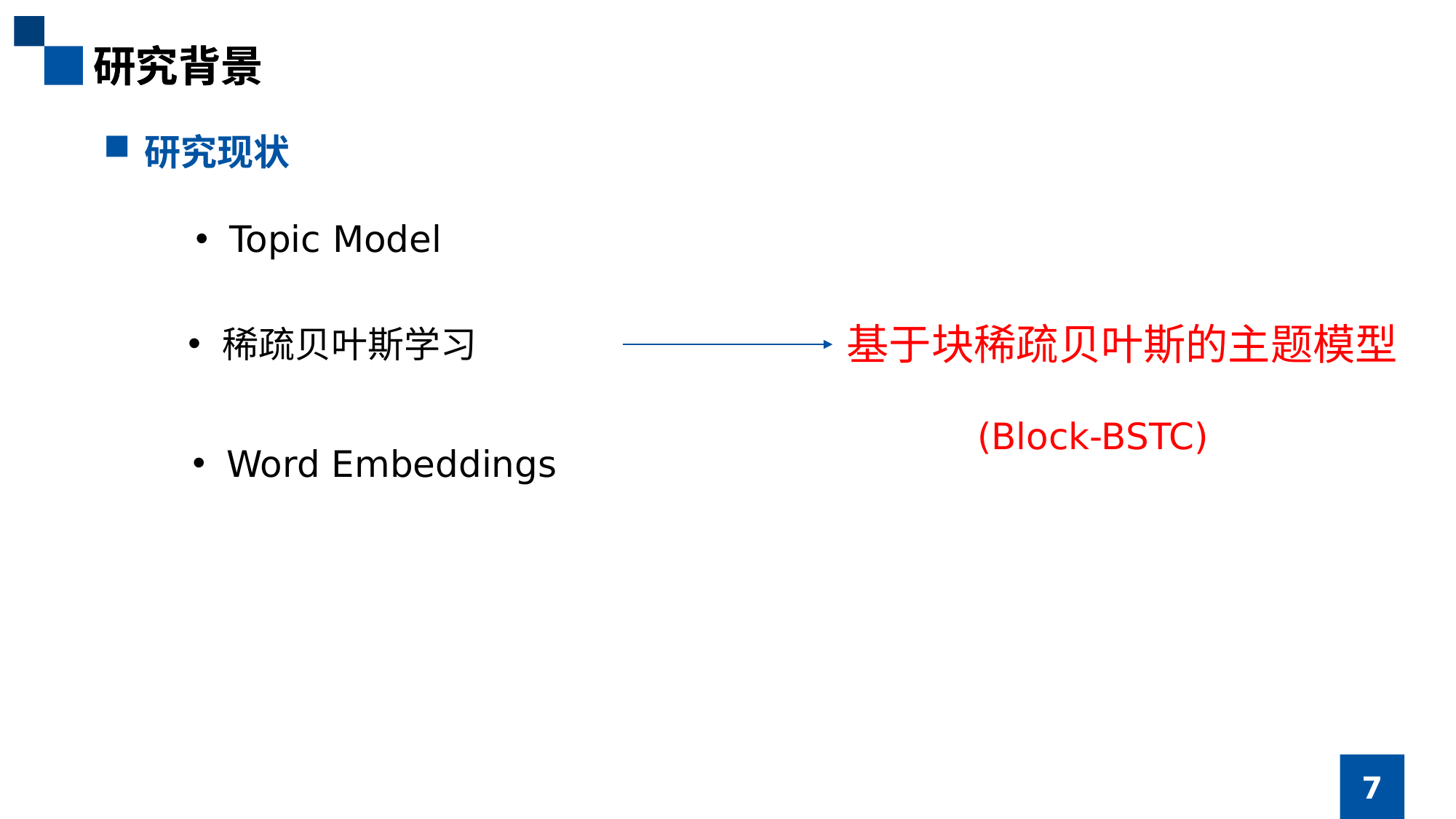

研究背景
研究背景
研究现状
Topic Model
PART ONE
基于块稀疏贝叶斯的主题模型
稀疏贝叶斯学习
(Block-BSTC)
Word Embeddings
7